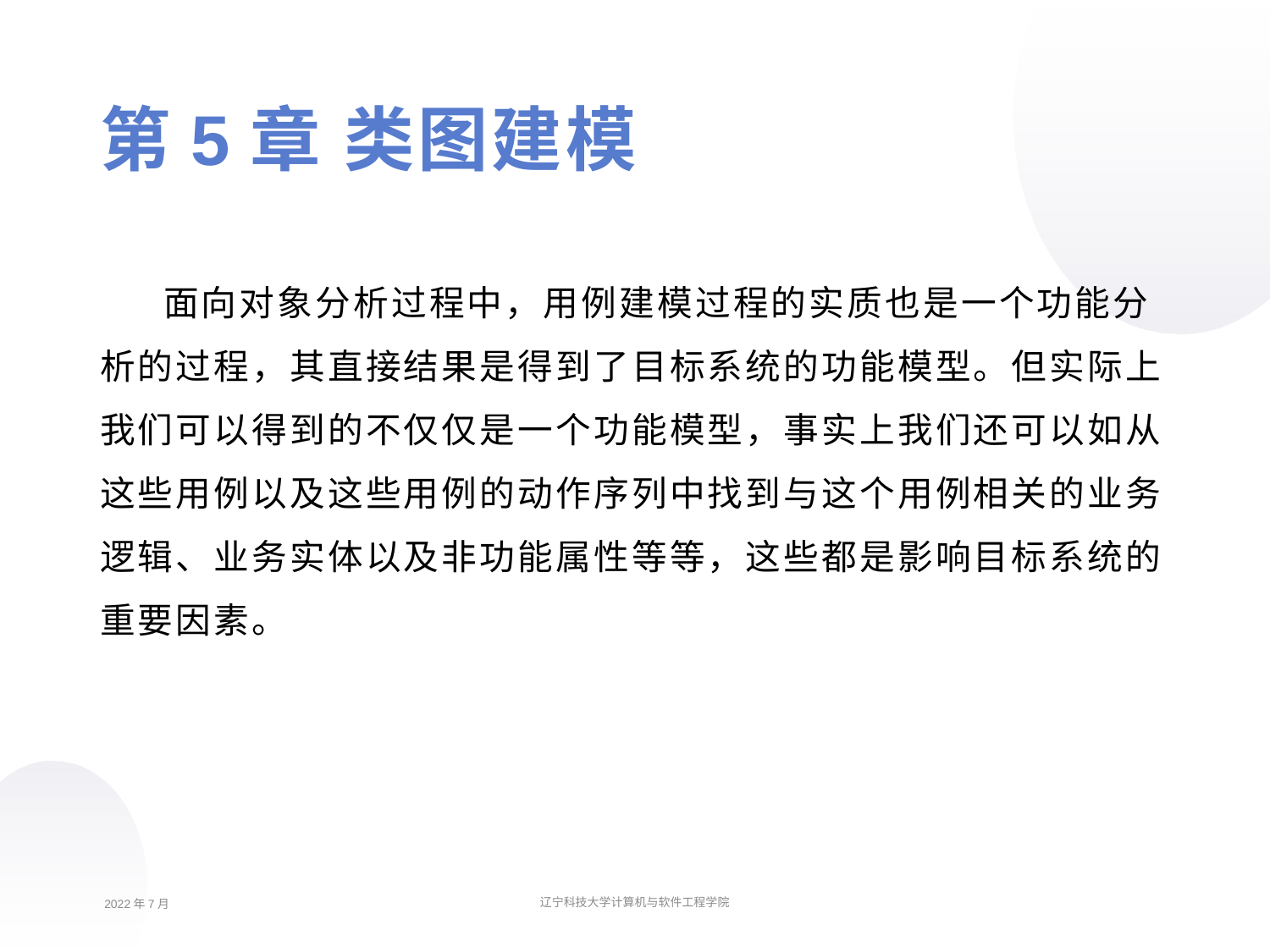

第5章 类图建模
面向对象分析过程中，用例建模过程的实质也是一个功能分析的过程，其直接结果是得到了目标系统的功能模型。但实际上我们可以得到的不仅仅是一个功能模型，事实上我们还可以如从这些用例以及这些用例的动作序列中找到与这个用例相关的业务逻辑、业务实体以及非功能属性等等，这些都是影响目标系统的重要因素。

2022年7月
辽宁科技大学计算机与软件工程学院
2